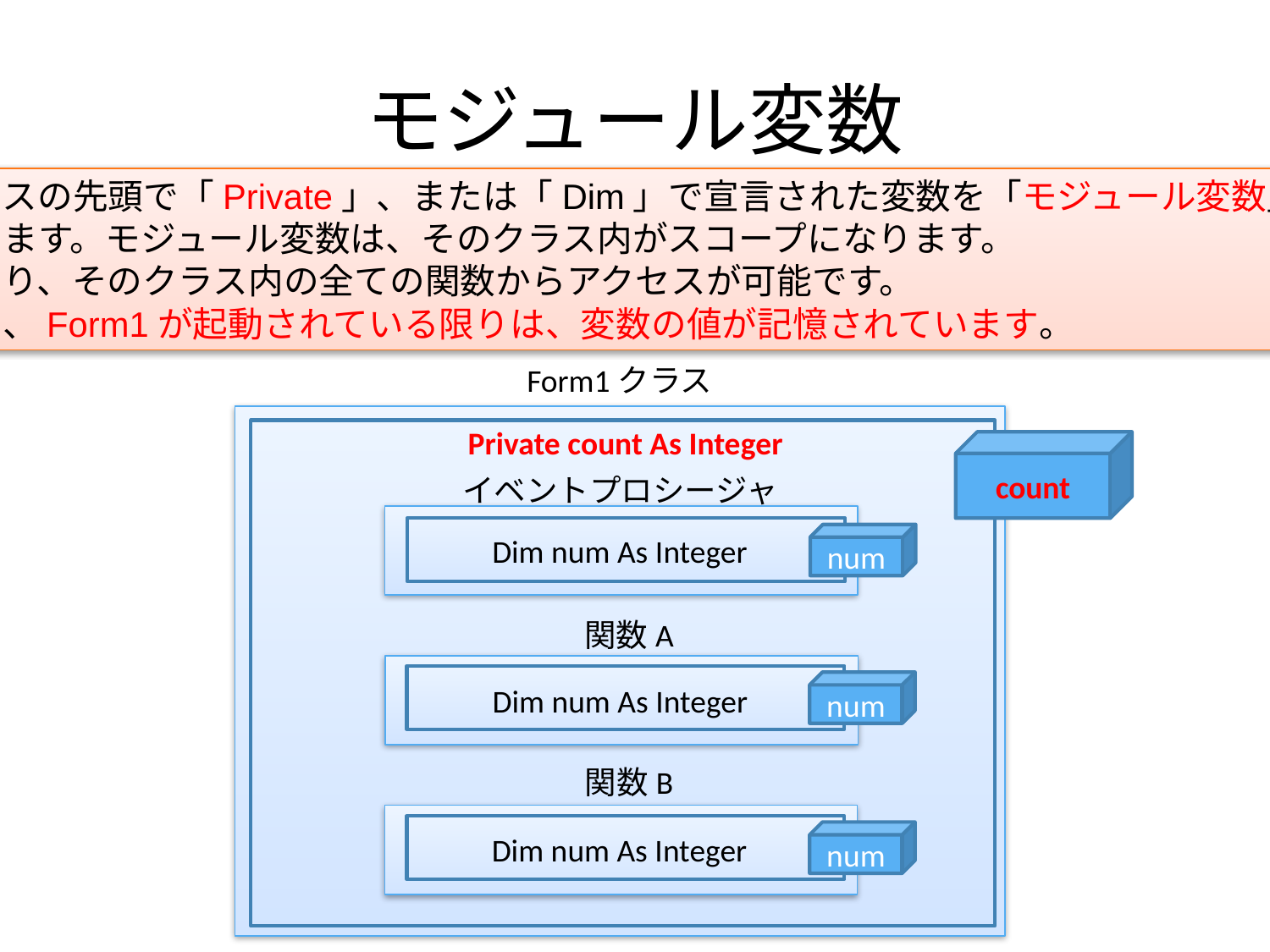

# モジュール変数
クラスの先頭で「Private」、または「Dim」で宣言された変数を「モジュール変数」と
いいます。モジュール変数は、そのクラス内がスコープになります。
つまり、そのクラス内の全ての関数からアクセスが可能です。
また、Form1が起動されている限りは、変数の値が記憶されています。
Form1クラス

Private count As Integer

count
イベントプロシージャ

num
Dim num As Integer
関数A

num
Dim num As Integer
関数B

num
Dim num As Integer